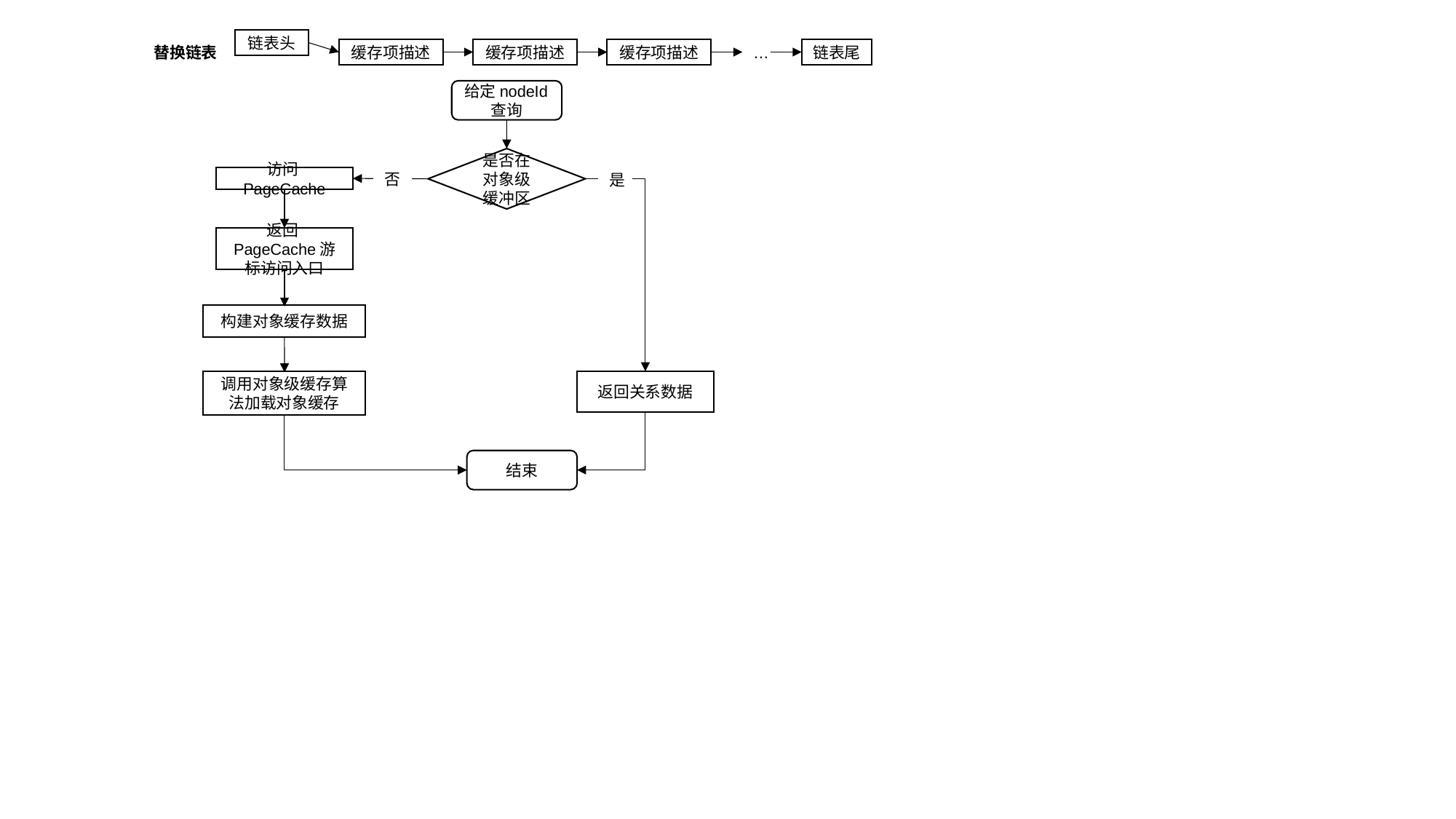

链表头
替换链表
缓存项描述
缓存项描述
缓存项描述
…
链表尾
给定nodeId查询
是否在对象级缓冲区
访问PageCache
否
否
是
返回PageCache游标访问入口
构建对象缓存数据
调用对象级缓存算法加载对象缓存
返回关系数据
结束